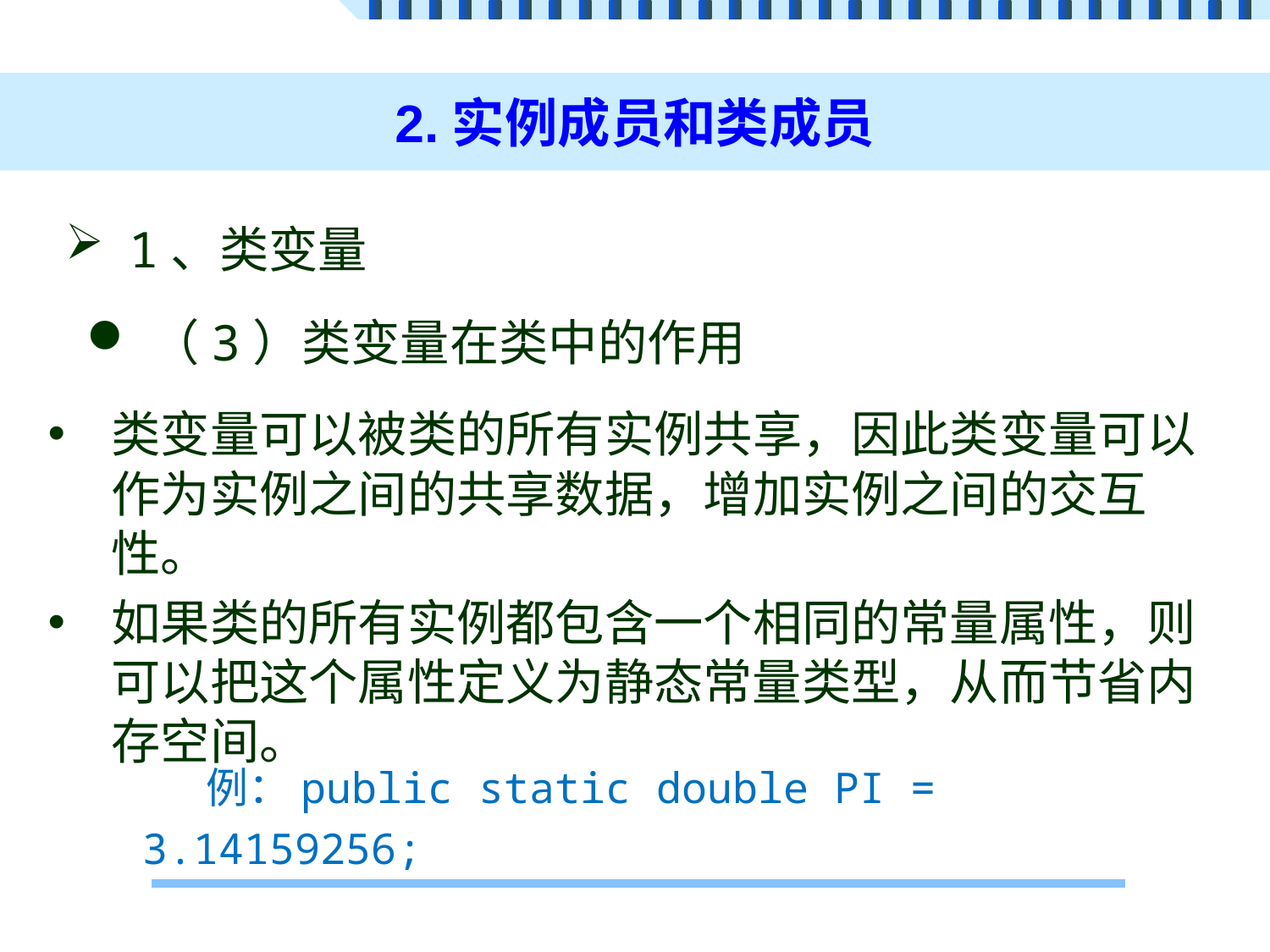

# 2.实例成员和类成员
1、类变量
（3）类变量在类中的作用
类变量可以被类的所有实例共享，因此类变量可以作为实例之间的共享数据，增加实例之间的交互性。
如果类的所有实例都包含一个相同的常量属性，则可以把这个属性定义为静态常量类型，从而节省内存空间。
例：public static double PI = 3.14159256;